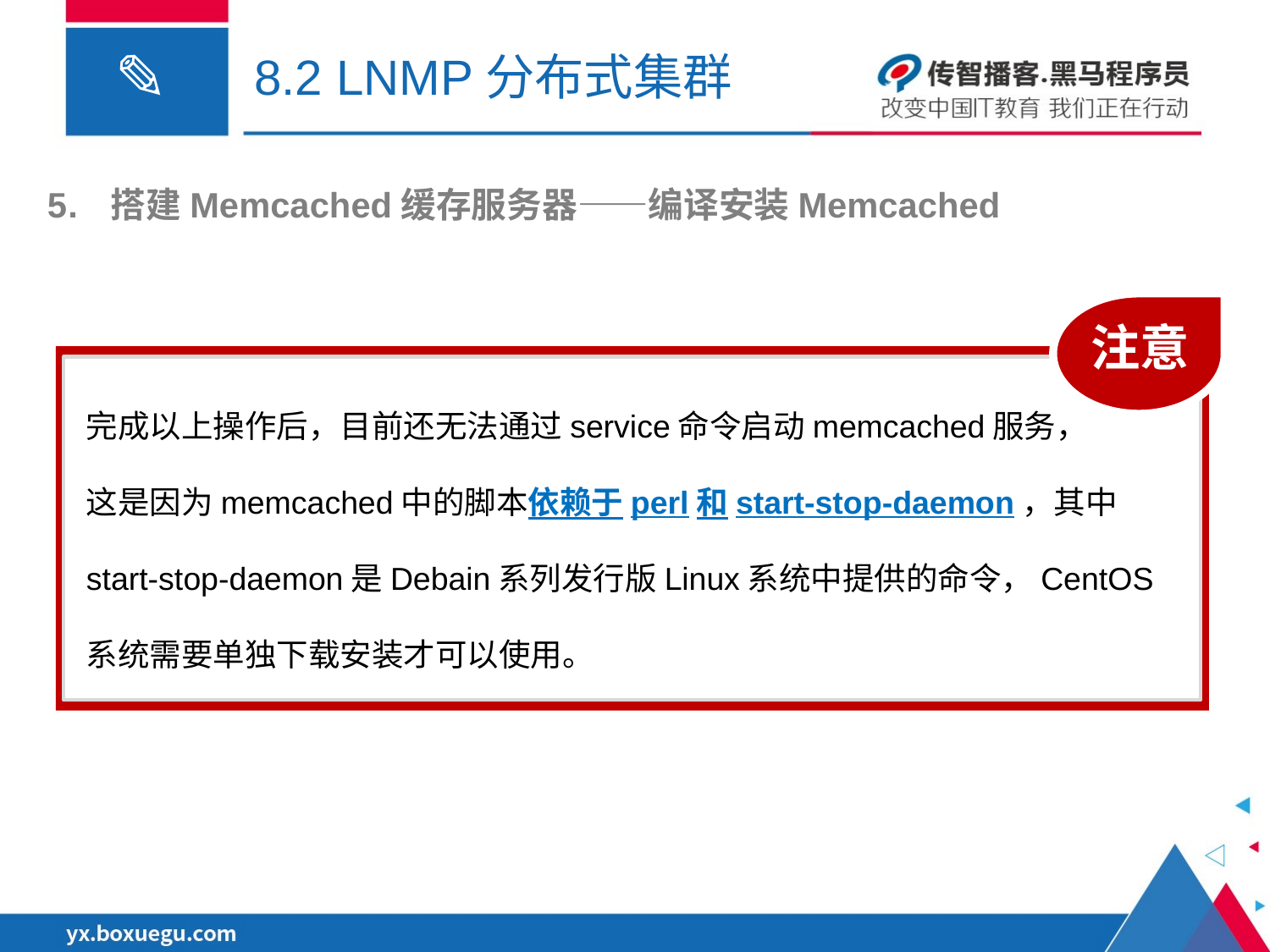

# 8.2 LNMP分布式集群
搭建Memcached缓存服务器——编译安装Memcached

注意

完成以上操作后，目前还无法通过service命令启动memcached服务，
这是因为memcached中的脚本依赖于perl和start-stop-daemon，其中start-stop-daemon是Debain系列发行版Linux系统中提供的命令，CentOS系统需要单独下载安装才可以使用。